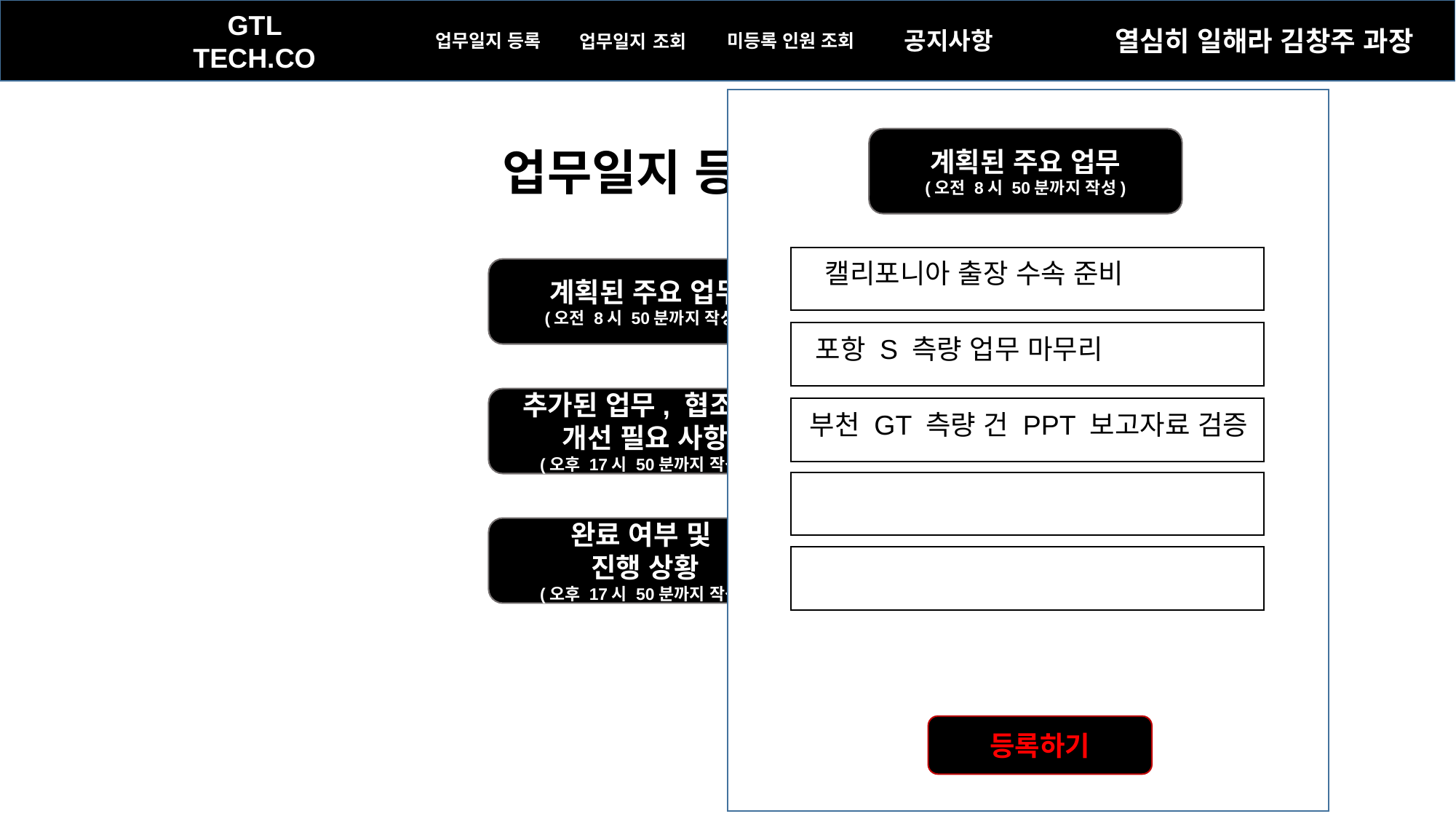

GTL TECH.CO
업무일지 조회
열심히 일해라 김창주 과장
업무일지 등록
미등록 인원 조회
공지사항

계획된 주요 업무
(오전 8시 50분까지 작성)
업무일지 등록

캘리포니아 출장 수속 준비
계획된 주요 업무
(오전 8시 50분까지 작성)

포항 S 측량 업무 마무리
추가된 업무, 협조 및 개선 필요 사항
(오후 17시 50분까지 작성)

부천 GT 측량 건 PPT 보고자료 검증

완료 여부 및
진행 상황
(오후 17시 50분까지 작성)

등록하기